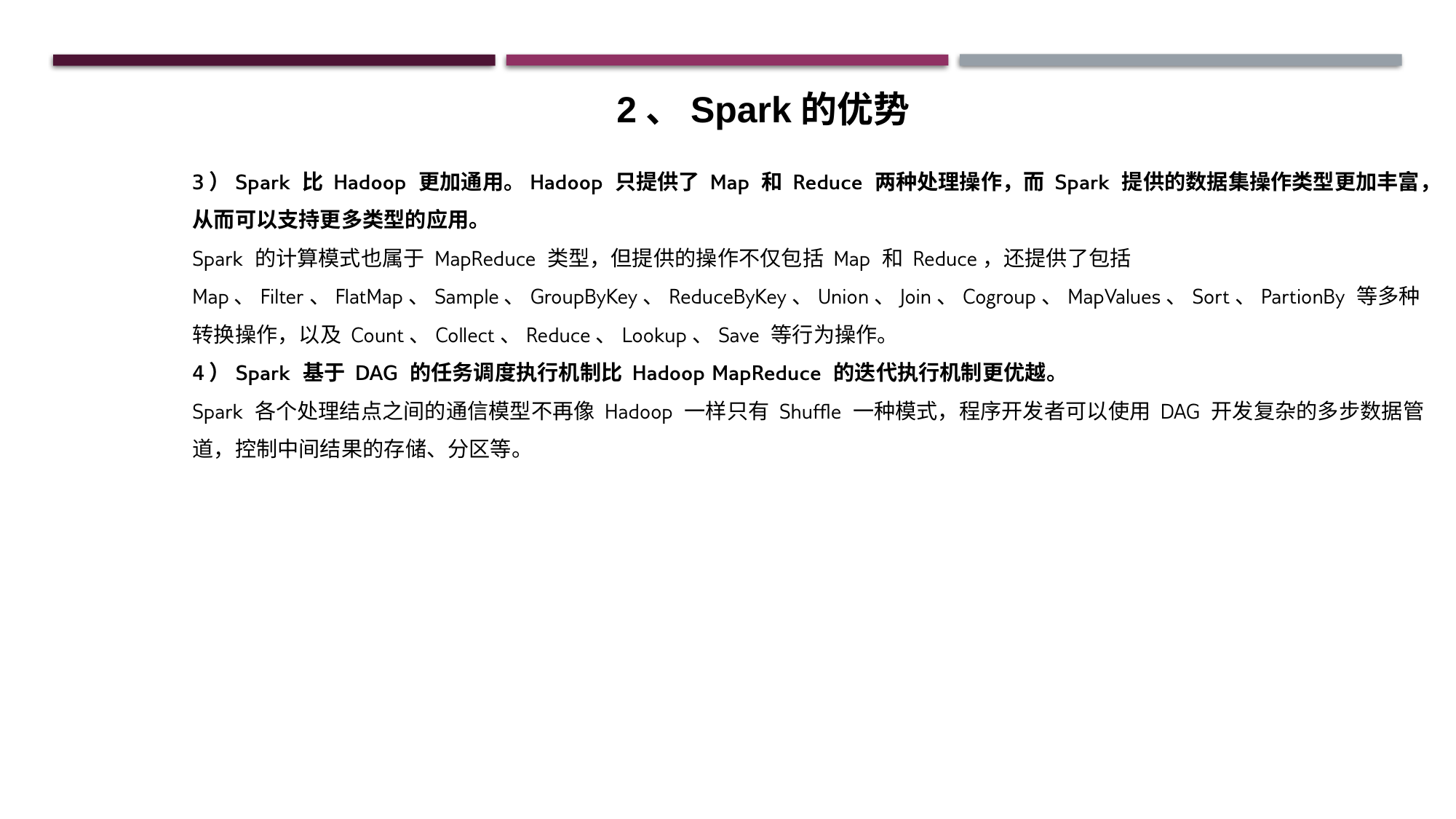

2、Spark的优势
3）Spark 比 Hadoop 更加通用。Hadoop 只提供了 Map 和 Reduce 两种处理操作，而 Spark 提供的数据集操作类型更加丰富，从而可以支持更多类型的应用。
Spark 的计算模式也属于 MapReduce 类型，但提供的操作不仅包括 Map 和 Reduce，还提供了包括 Map、Filter、FlatMap、Sample、GroupByKey、ReduceByKey、Union、Join、Cogroup、MapValues、Sort、PartionBy 等多种转换操作，以及 Count、Collect、Reduce、Lookup、Save 等行为操作。
4）Spark 基于 DAG 的任务调度执行机制比 Hadoop MapReduce 的迭代执行机制更优越。
Spark 各个处理结点之间的通信模型不再像 Hadoop 一样只有 Shuffle 一种模式，程序开发者可以使用 DAG 开发复杂的多步数据管道，控制中间结果的存储、分区等。